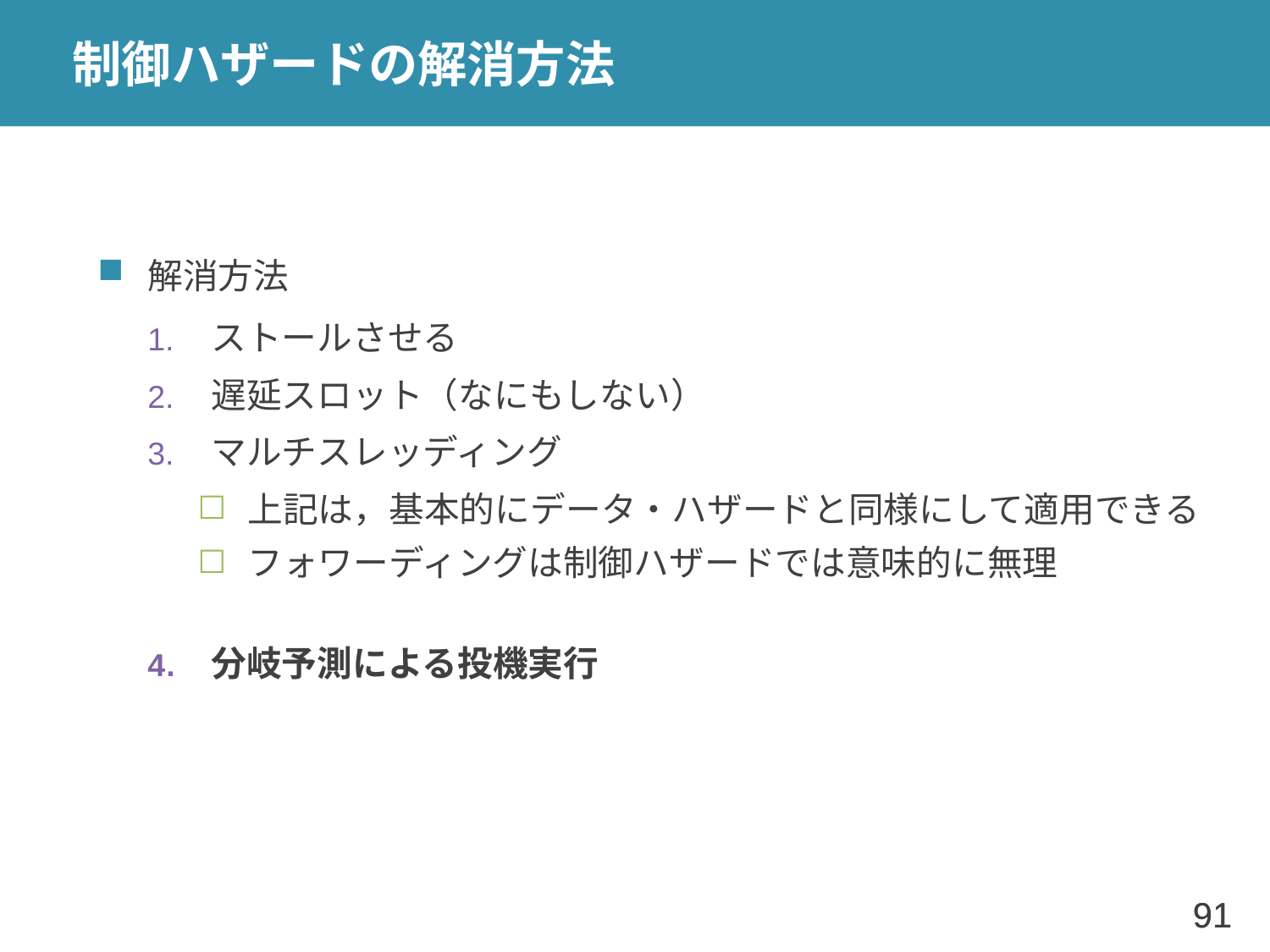

# 制御ハザードの解消方法
解消方法
ストールさせる
遅延スロット（なにもしない）
マルチスレッディング
上記は，基本的にデータ・ハザードと同様にして適用できる
フォワーディングは制御ハザードでは意味的に無理
分岐予測による投機実行